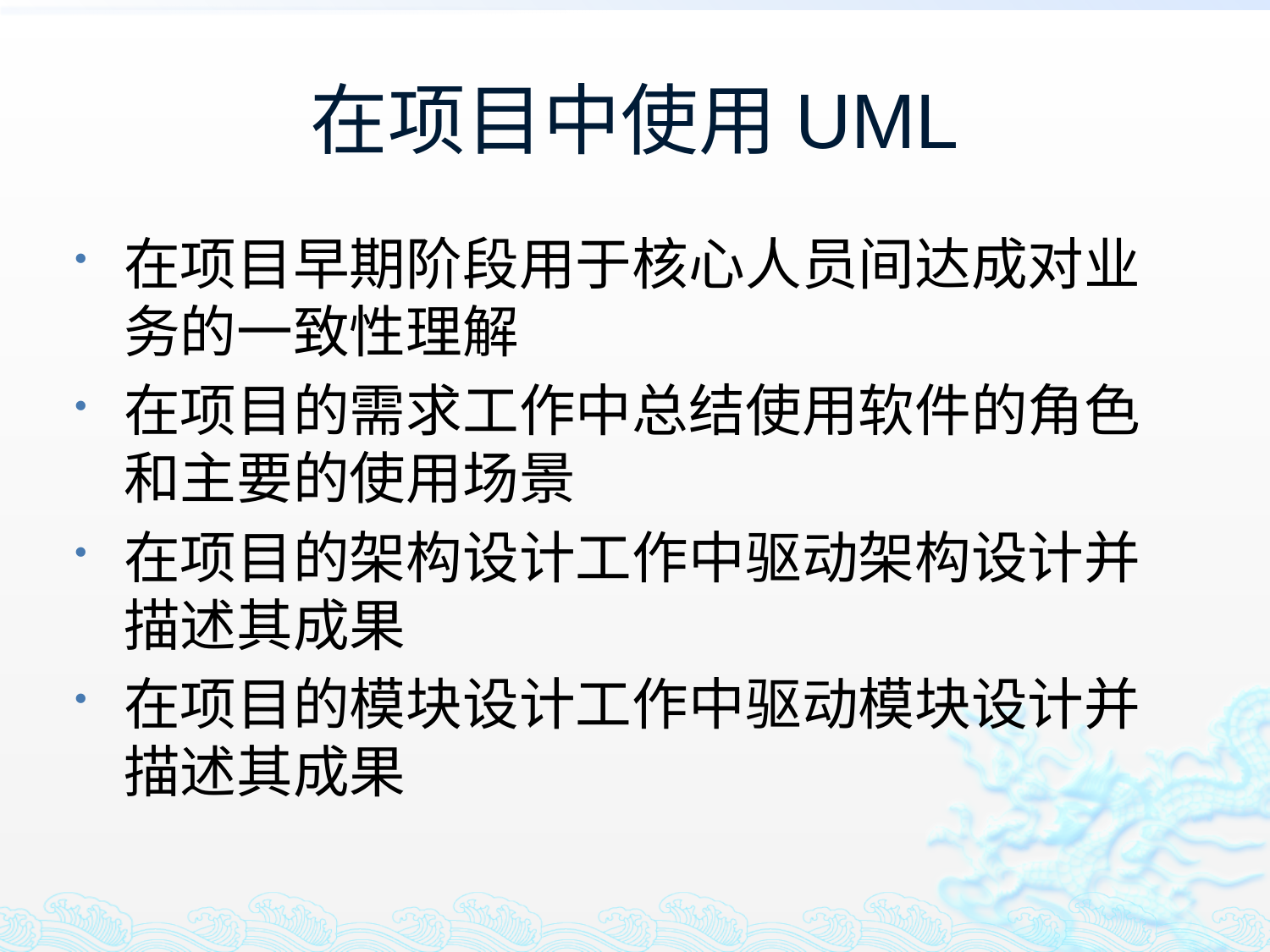

# 在项目中使用UML
在项目早期阶段用于核心人员间达成对业务的一致性理解
在项目的需求工作中总结使用软件的角色和主要的使用场景
在项目的架构设计工作中驱动架构设计并描述其成果
在项目的模块设计工作中驱动模块设计并描述其成果